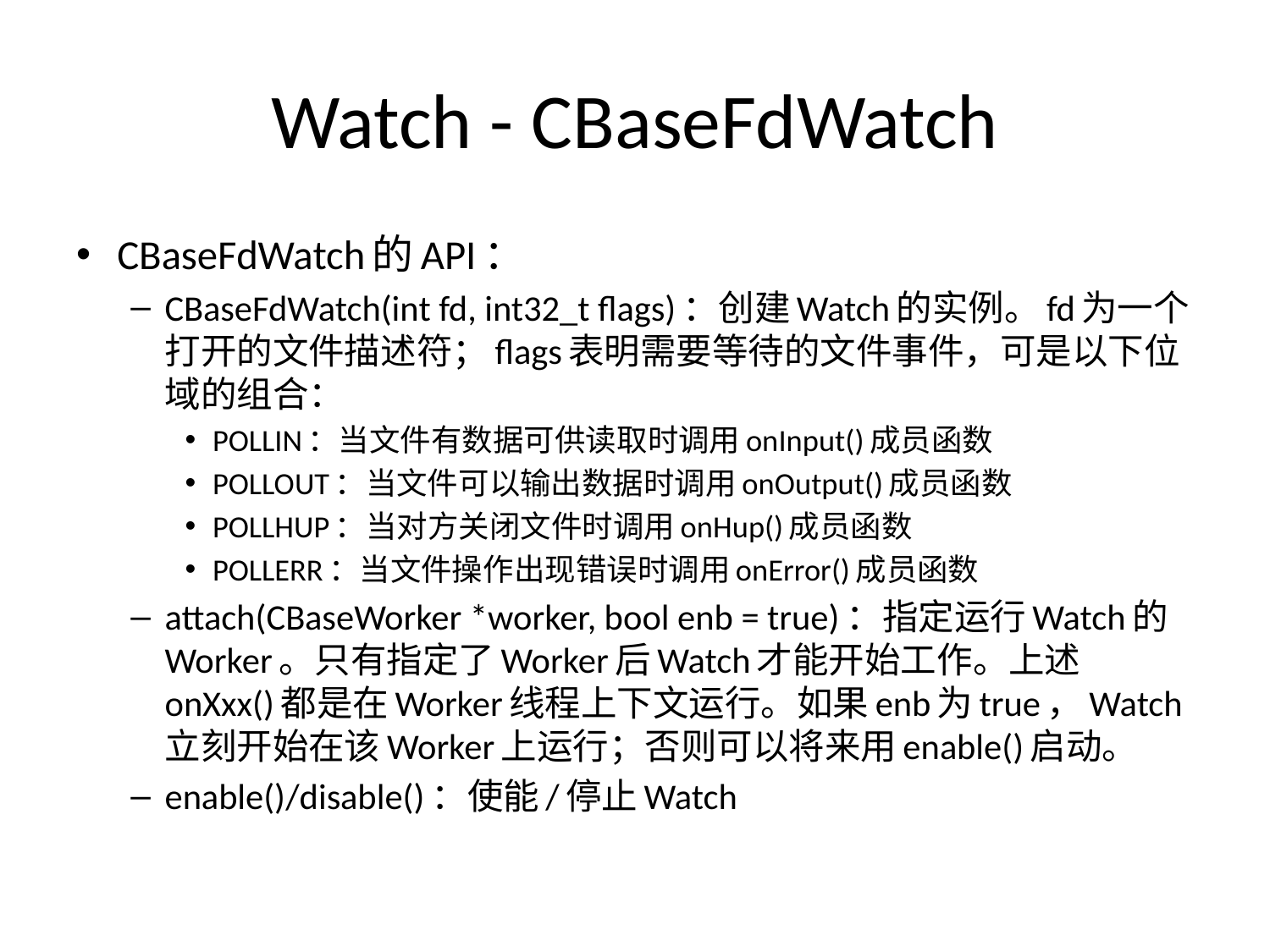

# Watch - CBaseFdWatch
CBaseFdWatch的API：
CBaseFdWatch(int fd, int32_t flags)：创建Watch的实例。fd为一个打开的文件描述符；flags表明需要等待的文件事件，可是以下位域的组合：
POLLIN：当文件有数据可供读取时调用onInput()成员函数
POLLOUT：当文件可以输出数据时调用onOutput()成员函数
POLLHUP：当对方关闭文件时调用onHup()成员函数
POLLERR：当文件操作出现错误时调用onError()成员函数
attach(CBaseWorker *worker, bool enb = true)：指定运行Watch的Worker。只有指定了Worker后Watch才能开始工作。上述onXxx()都是在Worker线程上下文运行。如果enb为true，Watch立刻开始在该Worker上运行；否则可以将来用enable()启动。
enable()/disable()：使能/停止Watch